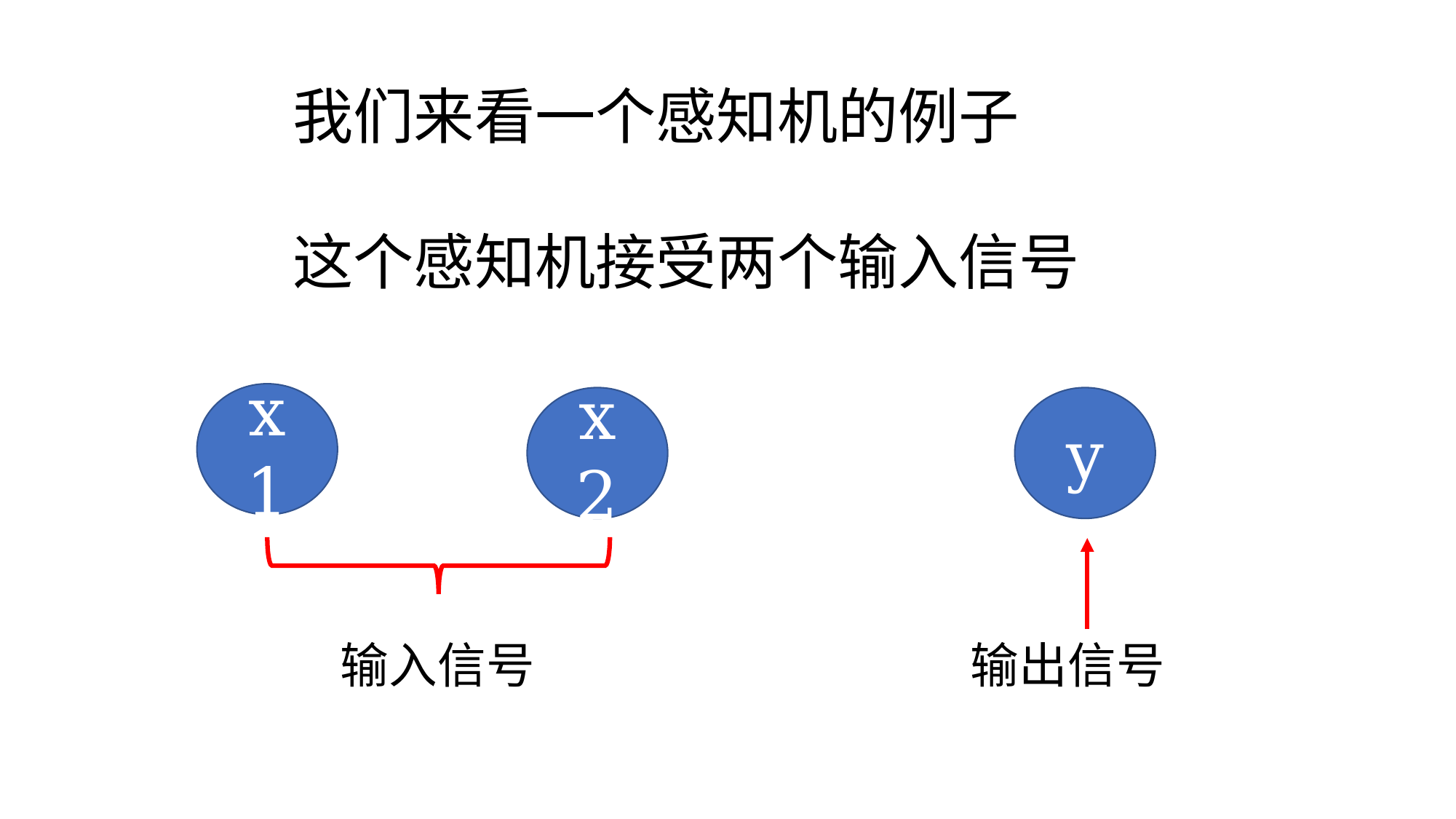

我们来看一个感知机的例子

这个感知机接受两个输入信号
x1
x2
y

输入信号
输出信号